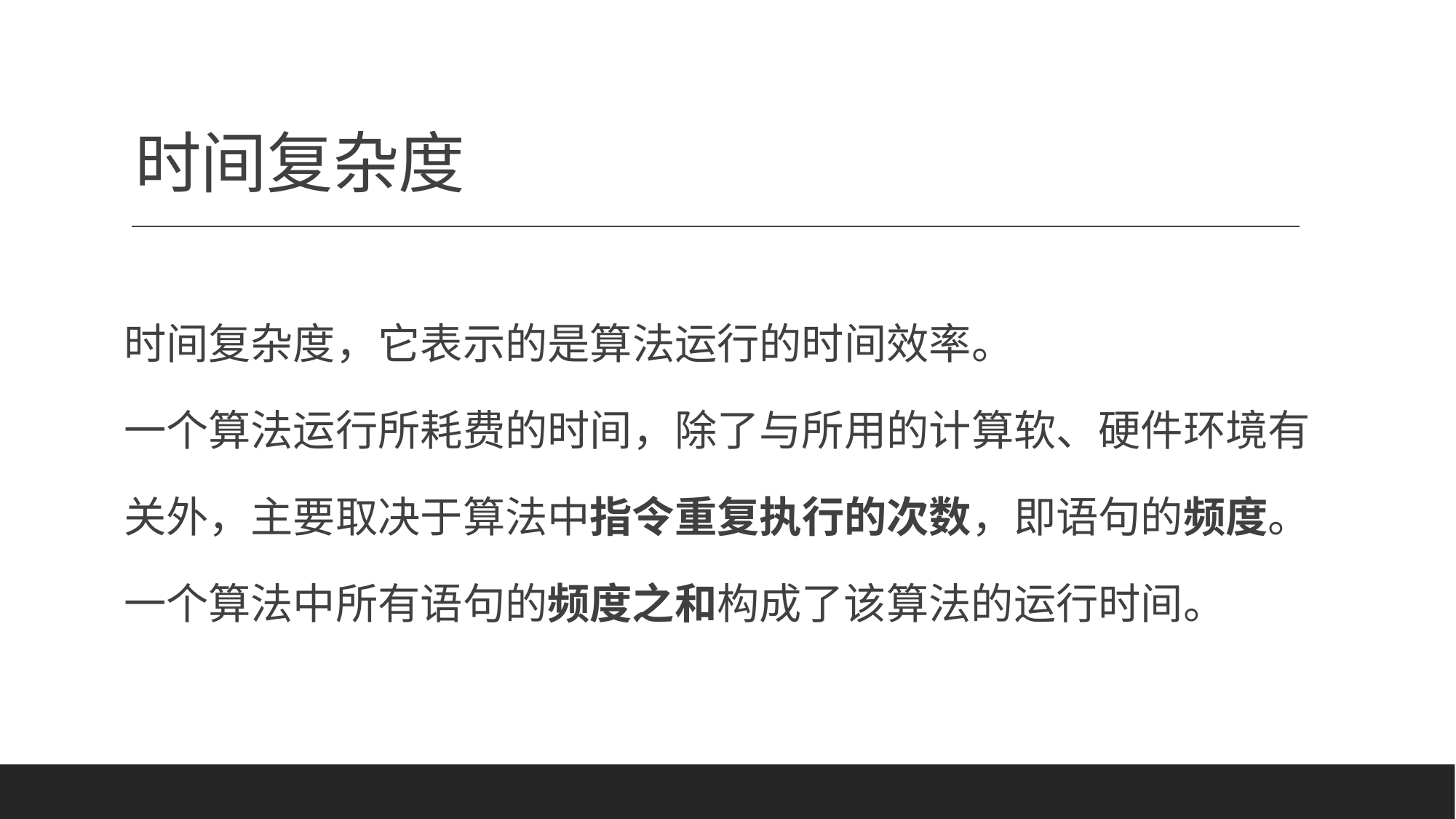

# 时间复杂度
时间复杂度，它表示的是算法运行的时间效率。
一个算法运行所耗费的时间，除了与所用的计算软、硬件环境有关外，主要取决于算法中指令重复执行的次数，即语句的频度。一个算法中所有语句的频度之和构成了该算法的运行时间。